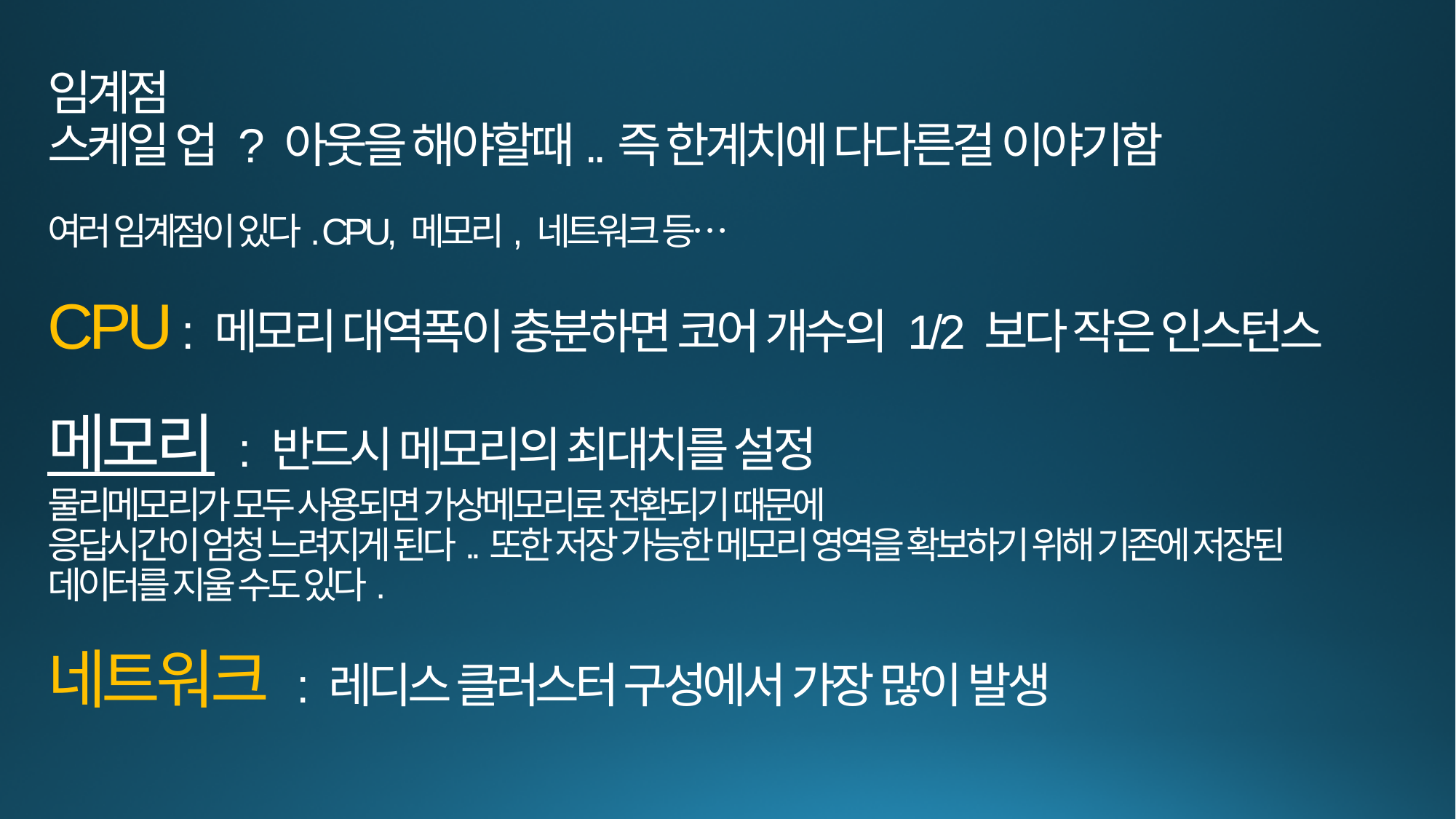

# 임계점 스케일 업 ? 아웃을 해야할때..즉 한계치에 다다른걸 이야기함 여러 임계점이 있다. CPU, 메모리, 네트워크 등… CPU : 메모리 대역폭이 충분하면 코어 개수의 1/2 보다 작은 인스턴스 메모리 : 반드시 메모리의 최대치를 설정 물리메모리가 모두 사용되면 가상메모리로 전환되기 때문에 응답시간이 엄청 느려지게 된다..또한 저장 가능한 메모리 영역을 확보하기 위해 기존에 저장된 데이터를 지울 수도 있다. 네트워크 : 레디스 클러스터 구성에서 가장 많이 발생